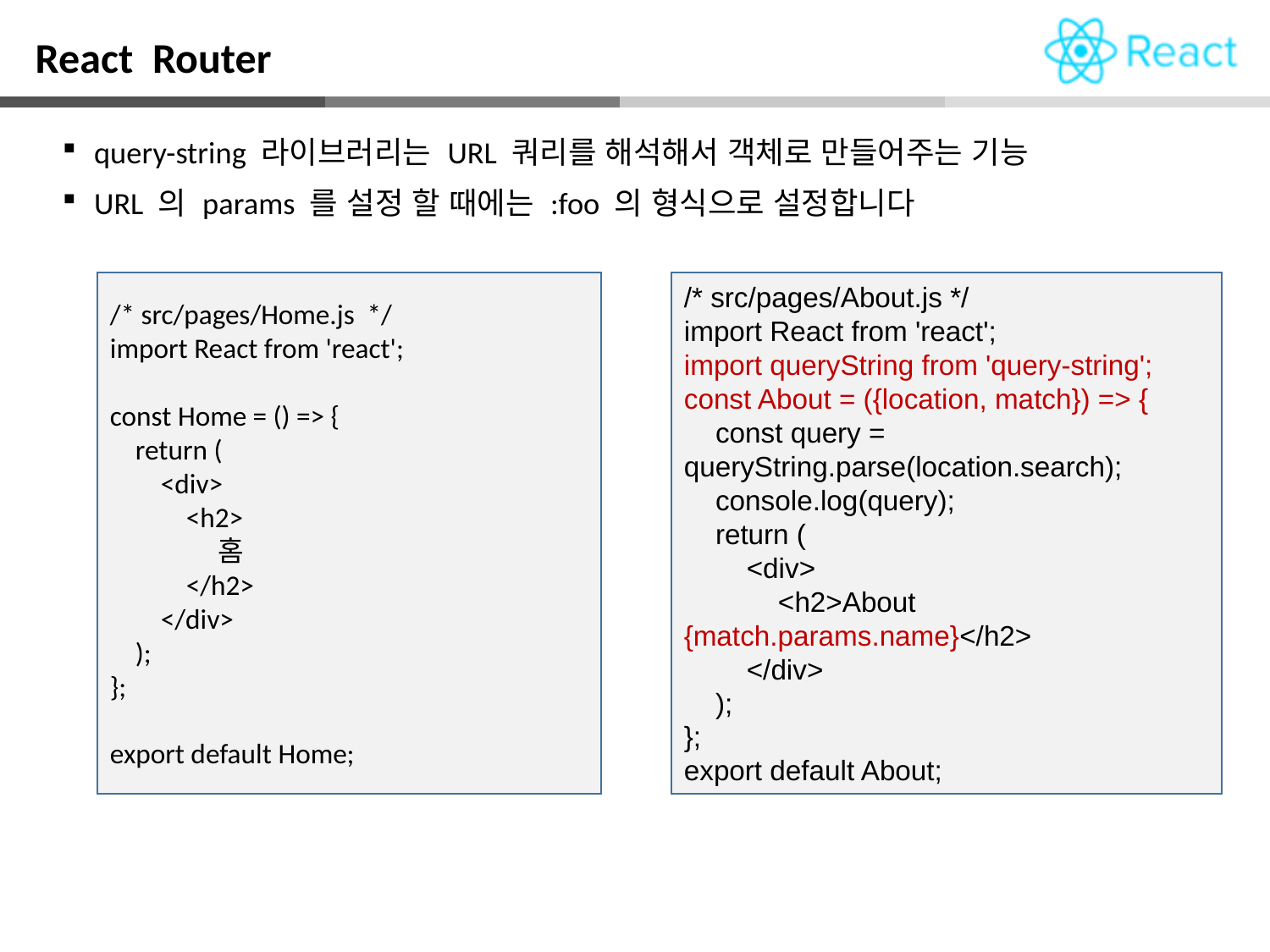

React  Router
query-string 라이브러리는 URL 쿼리를 해석해서 객체로 만들어주는 기능
URL 의 params 를 설정 할 때에는 :foo 의 형식으로 설정합니다
/* src/pages/Home.js  */
import React from 'react';

const Home = () => {
    return (
        <div>
            <h2>
                홈
            </h2>
        </div>
    );
};

export default Home;
/* src/pages/About.js */
import React from 'react';
import queryString from 'query-string';
const About = ({location, match}) => {
    const query = queryString.parse(location.search);
    console.log(query);
    return (
        <div>
            <h2>About {match.params.name}</h2>
        </div>
    );
};
export default About;